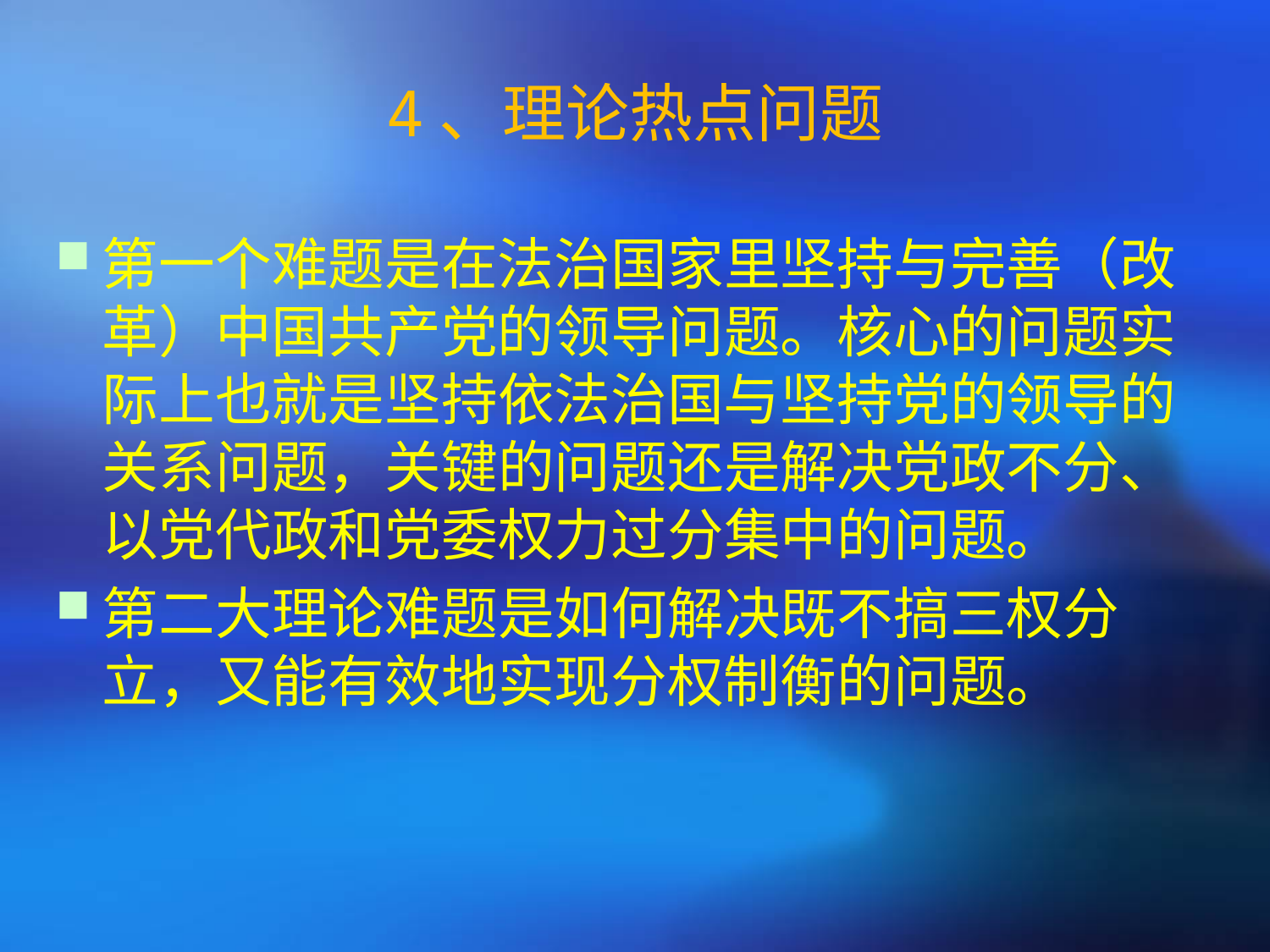

# 4、理论热点问题
第一个难题是在法治国家里坚持与完善（改革）中国共产党的领导问题。核心的问题实际上也就是坚持依法治国与坚持党的领导的关系问题，关键的问题还是解决党政不分、以党代政和党委权力过分集中的问题。
第二大理论难题是如何解决既不搞三权分立，又能有效地实现分权制衡的问题。